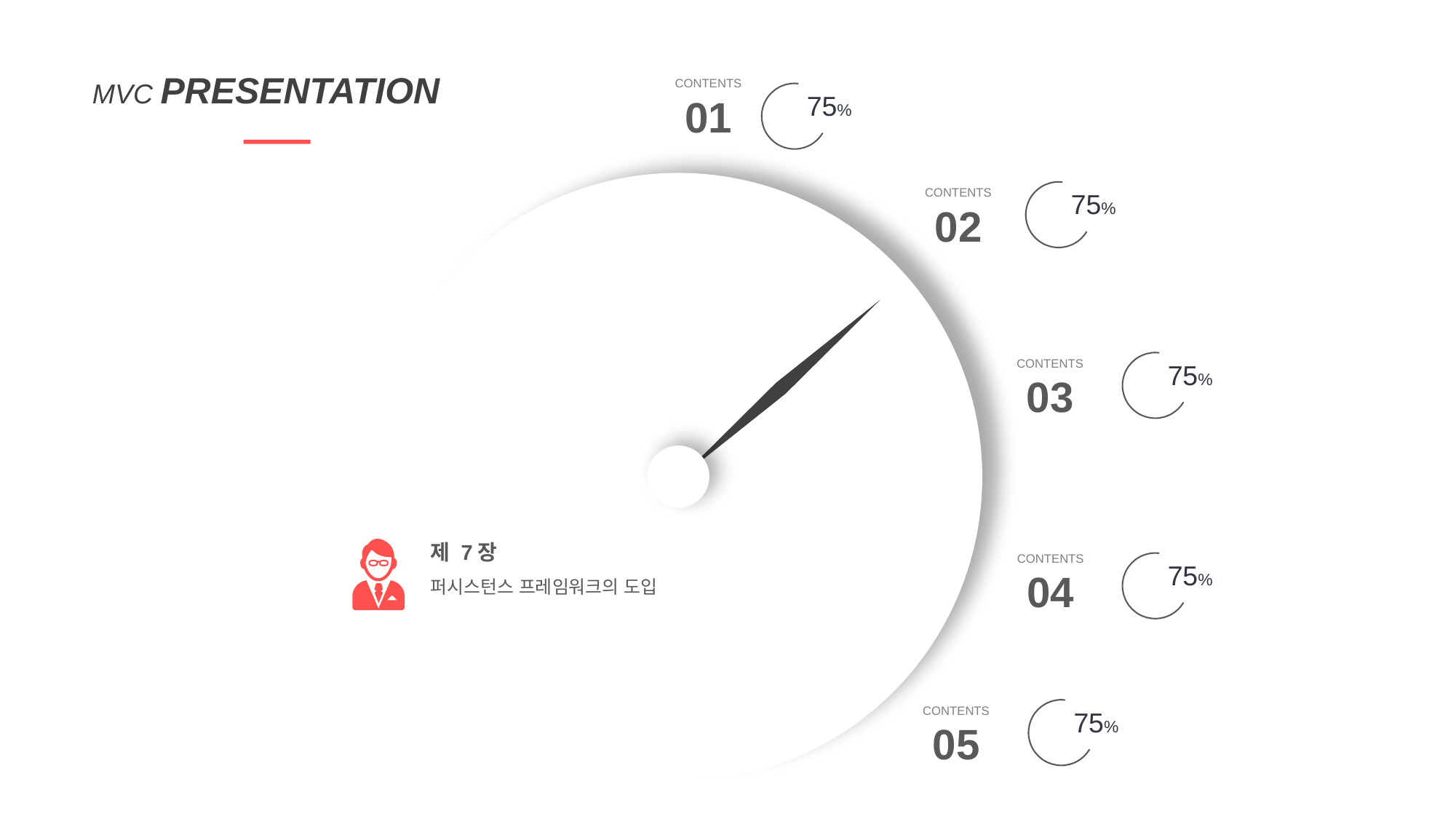

MVC PRESENTATION
CONTENTS
01

75%

CONTENTS
02

75%

CONTENTS
03

75%

제 7장
퍼시스턴스 프레임워크의 도입
CONTENTS
04

75%
CONTENTS
05

75%